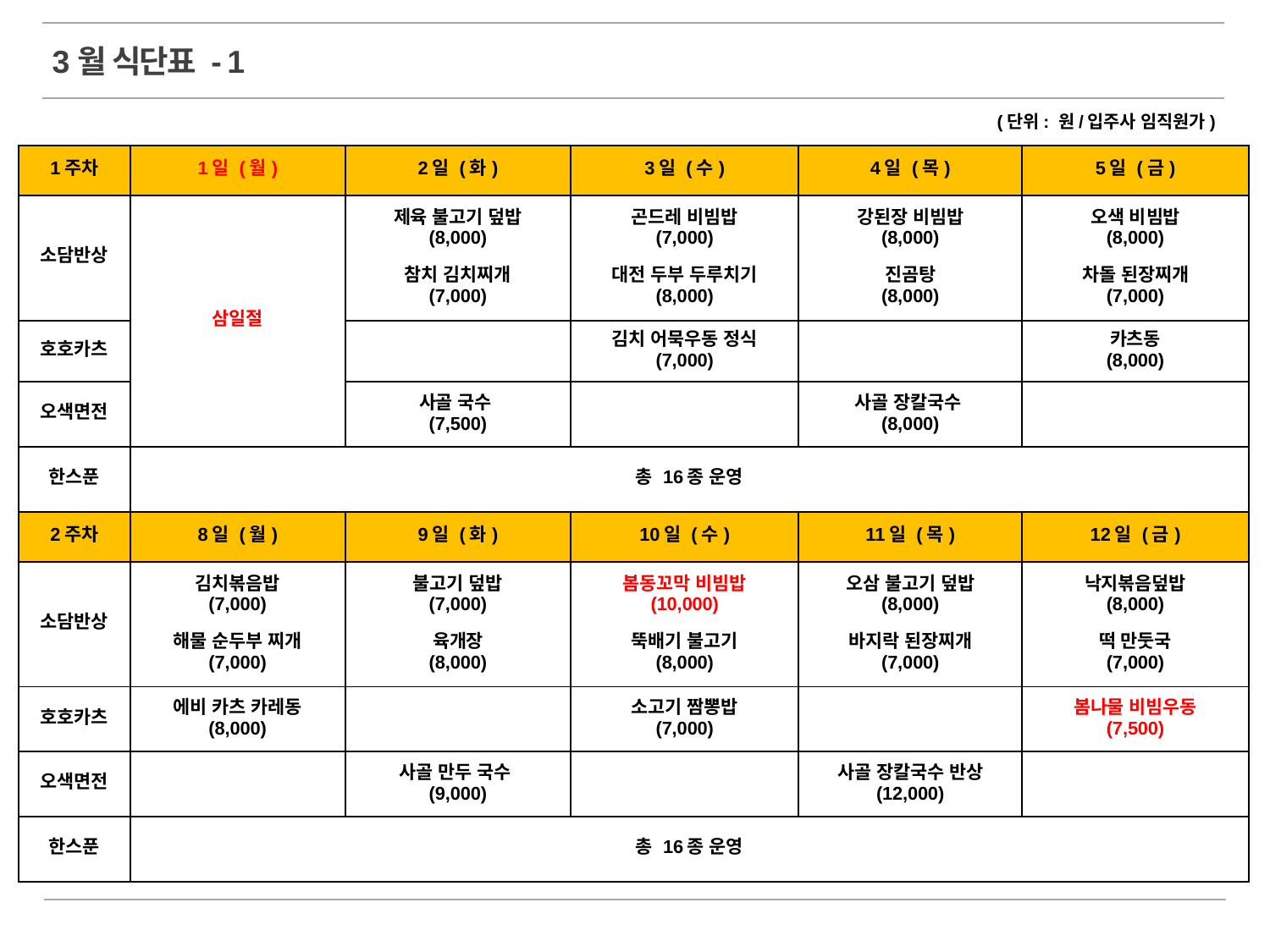

3월 식단표 - 1
(단위: 원/입주사 임직원가)
| 1주차 | 1일 (월) | 2일 (화) | 3일 (수) | 4일 (목) | 5일 (금) |
| --- | --- | --- | --- | --- | --- |
| 소담반상 | 삼일절 | 제육 불고기 덮밥 (8,000) 참치 김치찌개 (7,000) | 곤드레 비빔밥 (7,000) 대전 두부 두루치기 (8,000) | 강된장 비빔밥 (8,000) 진곰탕 (8,000) | 오색 비빔밥 (8,000) 차돌 된장찌개 (7,000) |
| 호호카츠 |  |  | 김치 어묵우동 정식 (7,000) |  | 카츠동 (8,000) |
| 오색면전 |  | 사골 국수 (7,500) |  | 사골 장칼국수 (8,000) |  |
| 한스푼 | 총 16종 운영 |  |  |  |  |
| 2주차 | 8일 (월) | 9일 (화) | 10일 (수) | 11일 (목) | 12일 (금) |
| 소담반상 | 김치볶음밥 (7,000) 해물 순두부 찌개 (7,000) | 불고기 덮밥 (7,000) 육개장 (8,000) | 봄동꼬막 비빔밥 (10,000) 뚝배기 불고기 (8,000) | 오삼 불고기 덮밥 (8,000) 바지락 된장찌개 (7,000) | 낙지볶음덮밥 (8,000) 떡 만둣국 (7,000) |
| 호호카츠 | 에비 카츠 카레동 (8,000) |  | 소고기 짬뽕밥 (7,000) |  | 봄나물 비빔우동 (7,500) |
| 오색면전 |  | 사골 만두 국수 (9,000) |  | 사골 장칼국수 반상 (12,000) |  |
| 한스푼 | 총 16종 운영 |  |  |  |  |